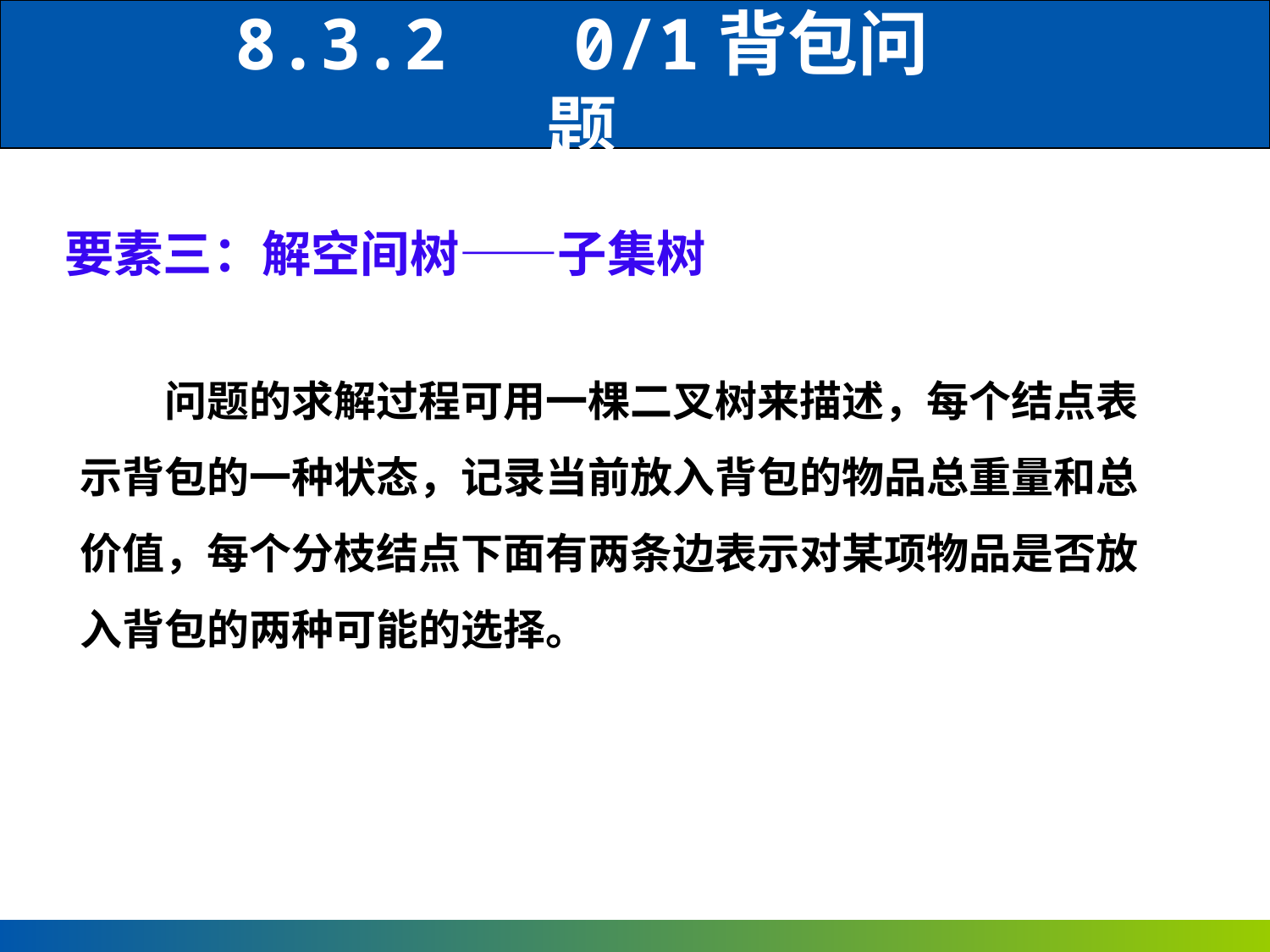

8.3.2   0/1背包问题
要素三：解空间树——子集树
　　问题的求解过程可用一棵二叉树来描述，每个结点表示背包的一种状态，记录当前放入背包的物品总重量和总价值，每个分枝结点下面有两条边表示对某项物品是否放入背包的两种可能的选择。